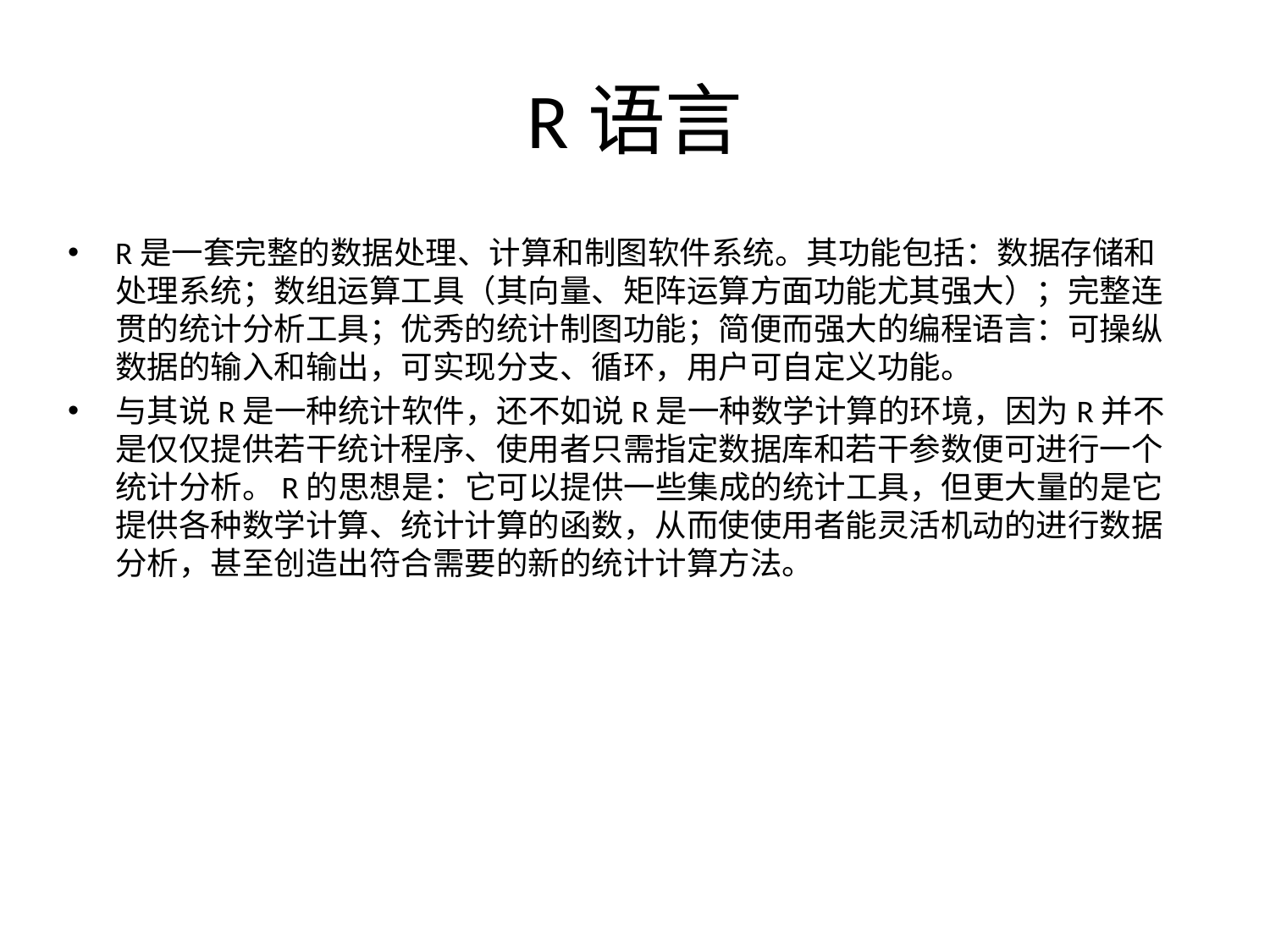

# R语言
R是一套完整的数据处理、计算和制图软件系统。其功能包括：数据存储和处理系统；数组运算工具（其向量、矩阵运算方面功能尤其强大）；完整连贯的统计分析工具；优秀的统计制图功能；简便而强大的编程语言：可操纵数据的输入和输出，可实现分支、循环，用户可自定义功能。
与其说R是一种统计软件，还不如说R是一种数学计算的环境，因为R并不是仅仅提供若干统计程序、使用者只需指定数据库和若干参数便可进行一个统计分析。R的思想是：它可以提供一些集成的统计工具，但更大量的是它提供各种数学计算、统计计算的函数，从而使使用者能灵活机动的进行数据分析，甚至创造出符合需要的新的统计计算方法。